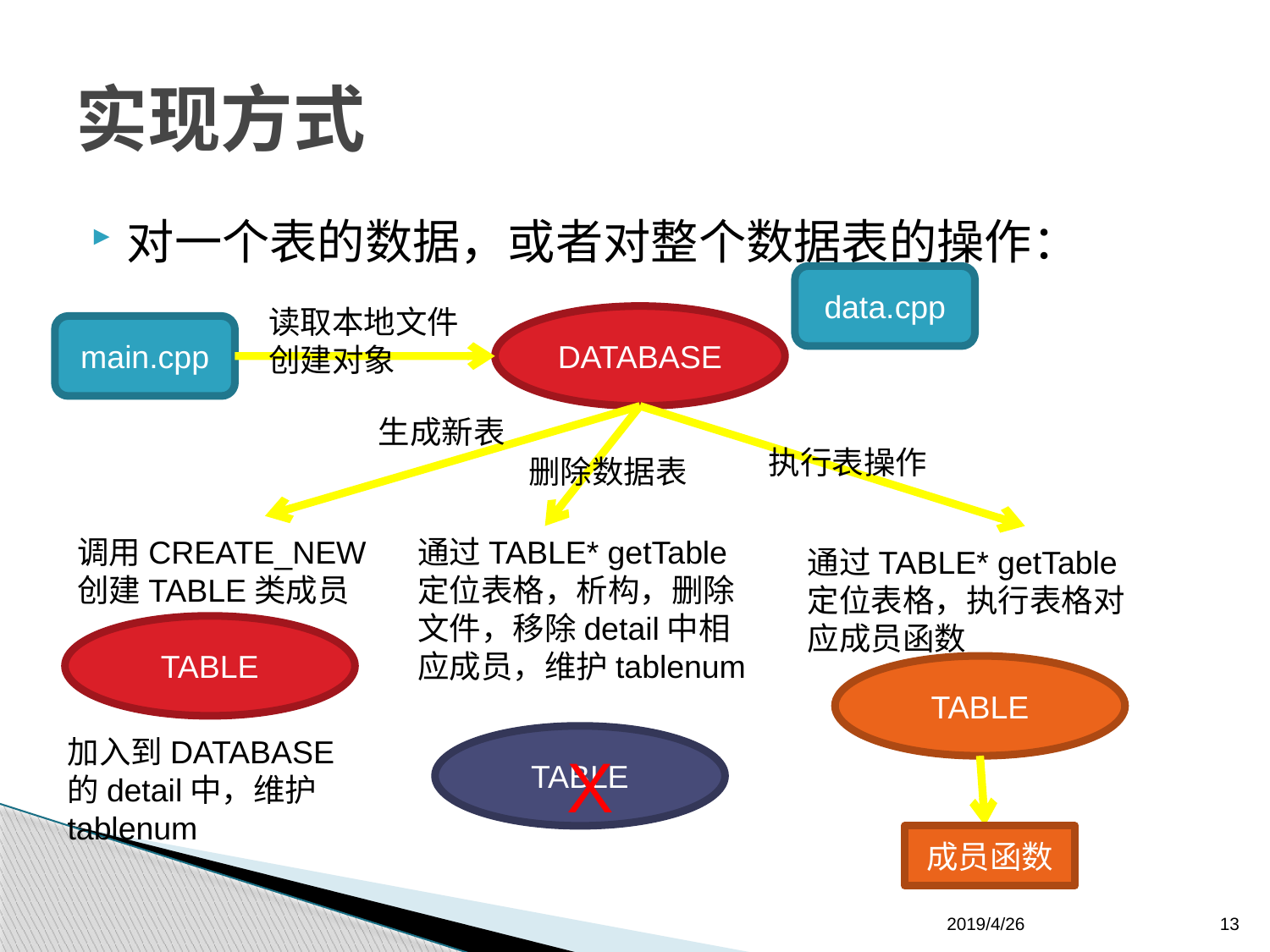

# 实现方式
对一个表的数据，或者对整个数据表的操作：
data.cpp
读取本地文件
创建对象
DATABASE
main.cpp
生成新表
执行表操作
删除数据表
调用CREATE_NEW
创建TABLE类成员

通过TABLE* getTable
定位表格，析构，删除文件，移除detail中相应成员，维护tablenum
通过TABLE* getTable
定位表格，执行表格对应成员函数
TABLE
TABLE
加入到DATABASE的detail中，维护tablenum
TABLE
X
成员函数
2019/4/26
13